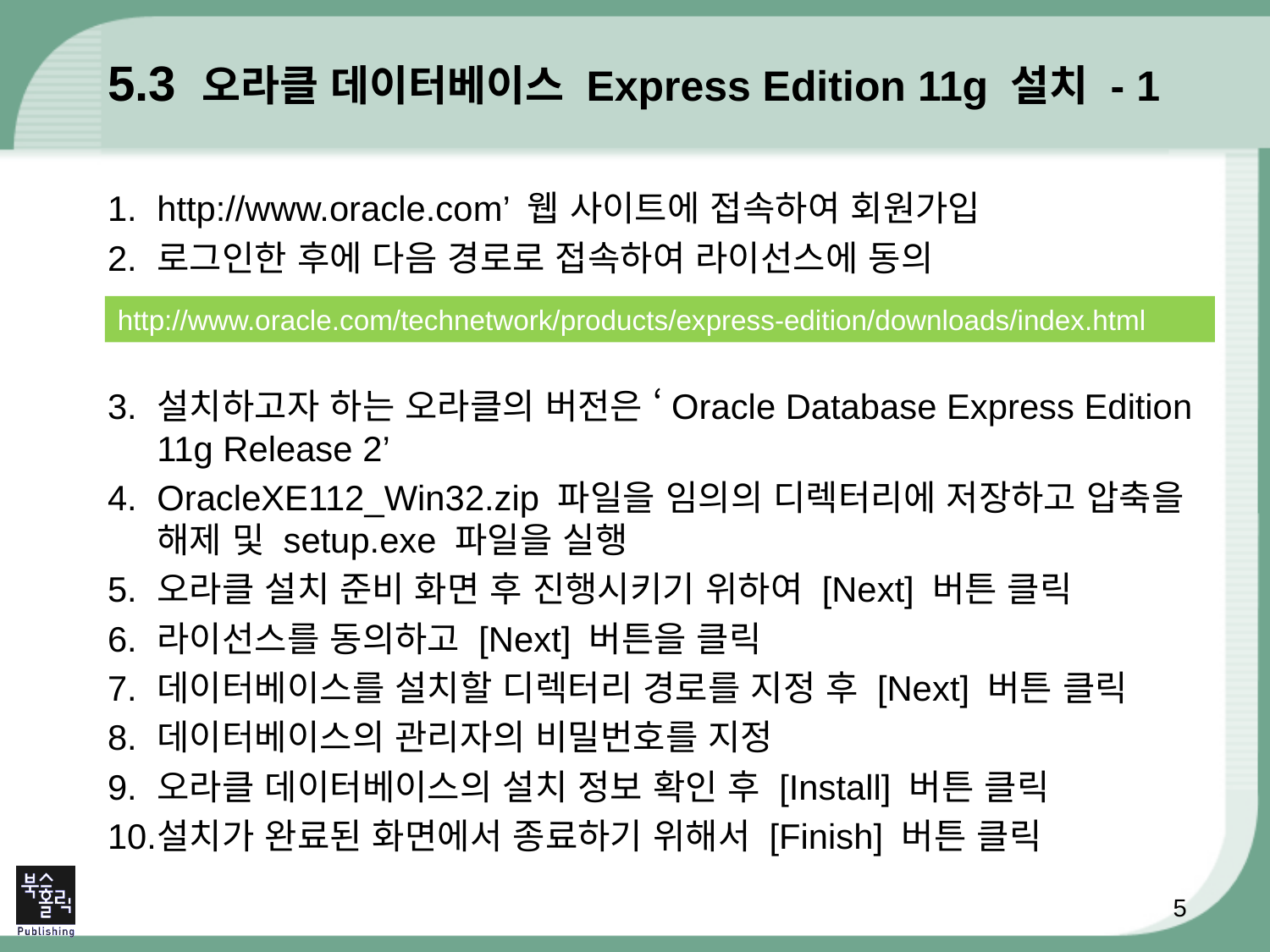

# 5.3 오라클 데이터베이스 Express Edition 11g 설치 - 1
http://www.oracle.com’ 웹 사이트에 접속하여 회원가입
로그인한 후에 다음 경로로 접속하여 라이선스에 동의

설치하고자 하는 오라클의 버전은 ‘Oracle Database Express Edition 11g Release 2’
OracleXE112_Win32.zip 파일을 임의의 디렉터리에 저장하고 압축을 해제 및 setup.exe 파일을 실행
오라클 설치 준비 화면 후 진행시키기 위하여 [Next] 버튼 클릭
라이선스를 동의하고 [Next] 버튼을 클릭
데이터베이스를 설치할 디렉터리 경로를 지정 후 [Next] 버튼 클릭
데이터베이스의 관리자의 비밀번호를 지정
오라클 데이터베이스의 설치 정보 확인 후 [Install] 버튼 클릭
설치가 완료된 화면에서 종료하기 위해서 [Finish] 버튼 클릭
http://www.oracle.com/technetwork/products/express-edition/downloads/index.html
5